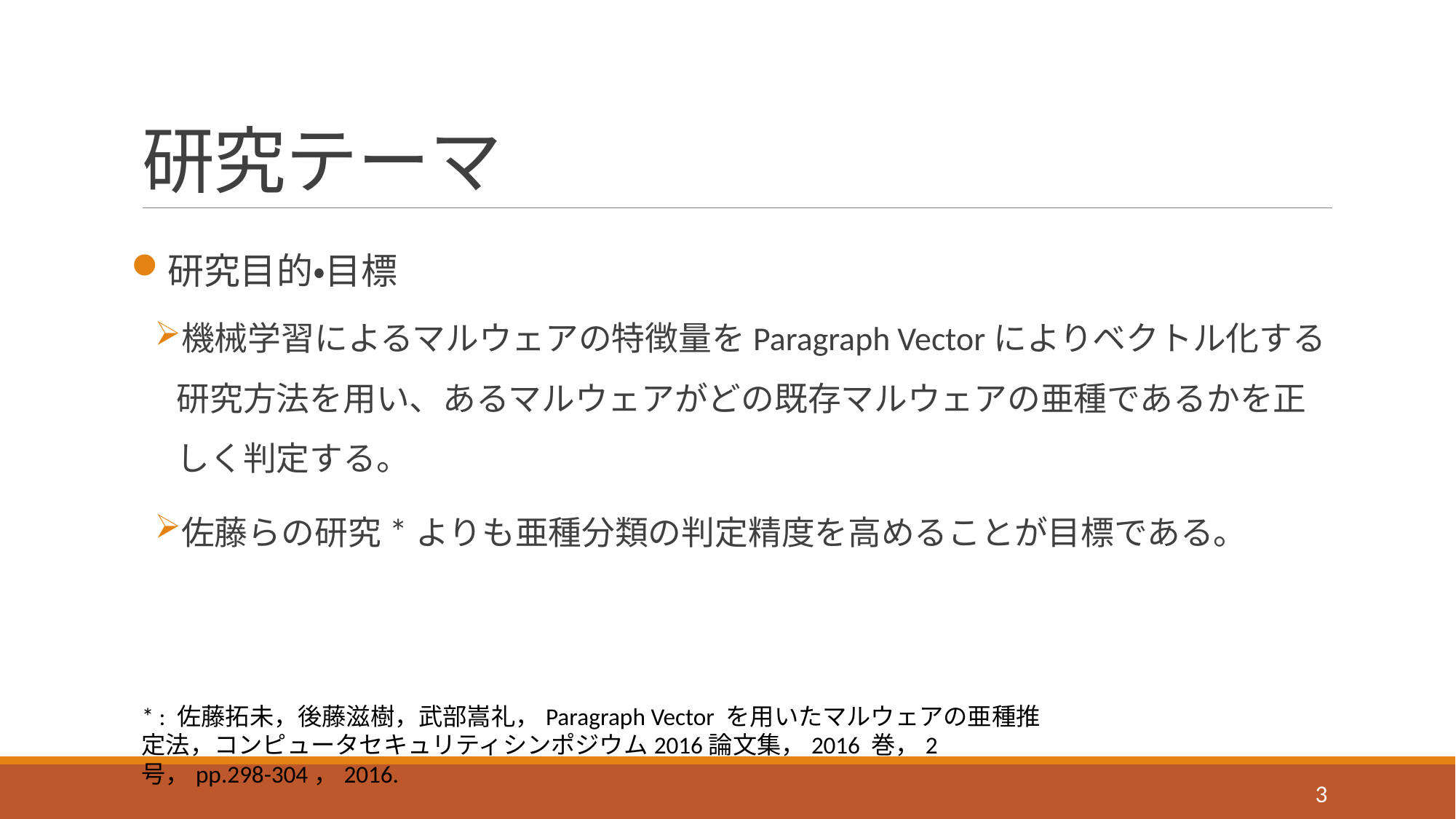

# 研究テーマ
研究目的・目標
機械学習によるマルウェアの特徴量をParagraph Vectorによりベクトル化する研究方法を用い、あるマルウェアがどの既存マルウェアの亜種であるかを正しく判定する。
佐藤らの研究*よりも亜種分類の判定精度を高めることが目標である。

* : 佐藤拓未，後藤滋樹，武部嵩礼，Paragraph Vector を用いたマルウェアの亜種推定法，コンピュータセキュリティシンポジウム2016論文集，2016 巻，2 号，pp.298-304，2016.
3